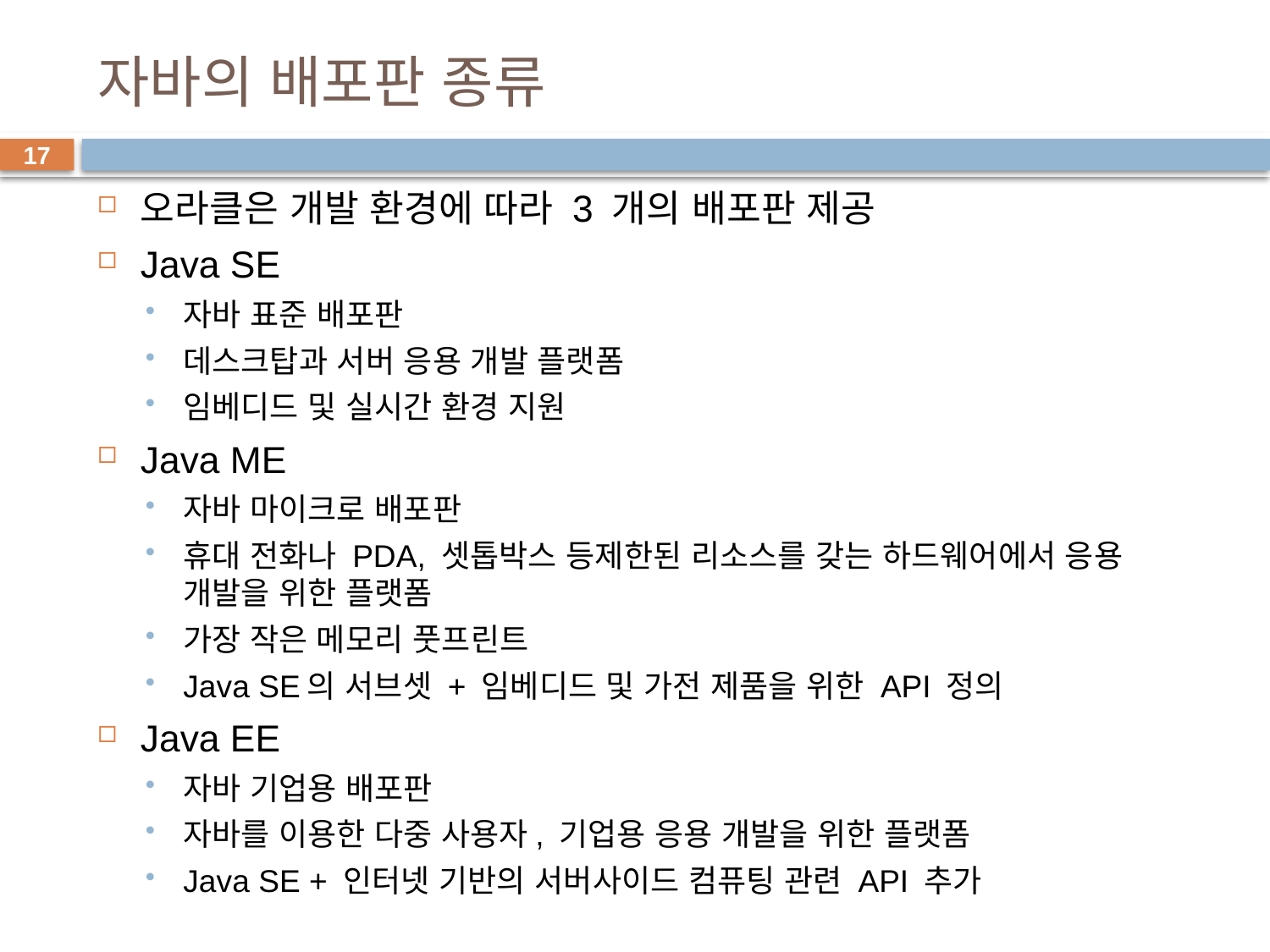

# 자바의 배포판 종류
17
오라클은 개발 환경에 따라 3 개의 배포판 제공
Java SE
자바 표준 배포판
데스크탑과 서버 응용 개발 플랫폼
임베디드 및 실시간 환경 지원
Java ME
자바 마이크로 배포판
휴대 전화나 PDA, 셋톱박스 등제한된 리소스를 갖는 하드웨어에서 응용 개발을 위한 플랫폼
가장 작은 메모리 풋프린트
Java SE의 서브셋 + 임베디드 및 가전 제품을 위한 API 정의
Java EE
자바 기업용 배포판
자바를 이용한 다중 사용자, 기업용 응용 개발을 위한 플랫폼
Java SE + 인터넷 기반의 서버사이드 컴퓨팅 관련 API 추가